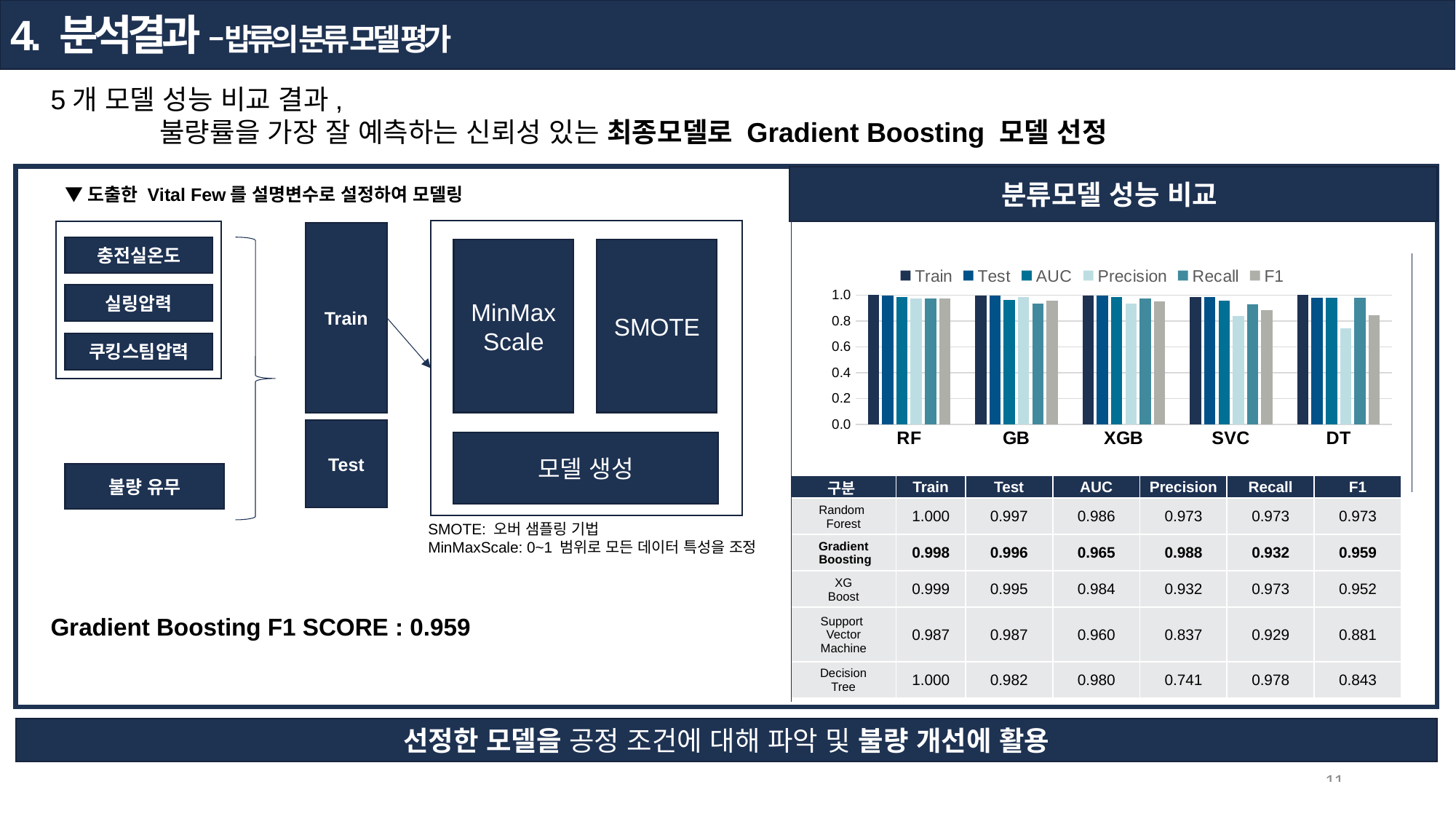

4. 분석결과 – 밥류의 분류 모델 평가
5개 모델 성능 비교 결과,
	불량률을 가장 잘 예측하는 신뢰성 있는 최종모델로 Gradient Boosting 모델 선정

분류모델 성능 비교
▼도출한 Vital Few를 설명변수로 설정하여 모델링

Train
충전실온도

MinMaxScale
SMOTE
실링압력
쿠킹스팀압력
Test
모델 생성
불량 유무

### Chart

| Category | Train | Test | AUC | Precision | Recall | F1 |
|---|---|---|---|---|---|---|
| RF | 1.0 | 0.997 | 0.986 | 0.973 | 0.973 | 0.973 |
| GB | 0.998 | 0.996 | 0.965 | 0.988 | 0.932 | 0.959 |
| XGB | 0.999 | 0.995 | 0.984 | 0.932 | 0.973 | 0.952 |
| SVC | 0.987 | 0.987 | 0.96 | 0.837 | 0.929 | 0.881 |
| DT | 1.0 | 0.982 | 0.98 | 0.741 | 0.978 | 0.843 |
| 구분 | Train | Test | AUC | Precision | Recall | F1 |
| --- | --- | --- | --- | --- | --- | --- |
| Random Forest | 1.000 | 0.997 | 0.986 | 0.973 | 0.973 | 0.973 |
| Gradient Boosting | 0.998 | 0.996 | 0.965 | 0.988 | 0.932 | 0.959 |
| XG Boost | 0.999 | 0.995 | 0.984 | 0.932 | 0.973 | 0.952 |
| Support Vector Machine | 0.987 | 0.987 | 0.960 | 0.837 | 0.929 | 0.881 |
| Decision Tree | 1.000 | 0.982 | 0.980 | 0.741 | 0.978 | 0.843 |
SMOTE: 오버 샘플링 기법
MinMaxScale: 0~1 범위로 모든 데이터 특성을 조정
Gradient Boosting F1 SCORE : 0.959
선정한 모델을 공정 조건에 대해 파악 및 불량 개선에 활용
11